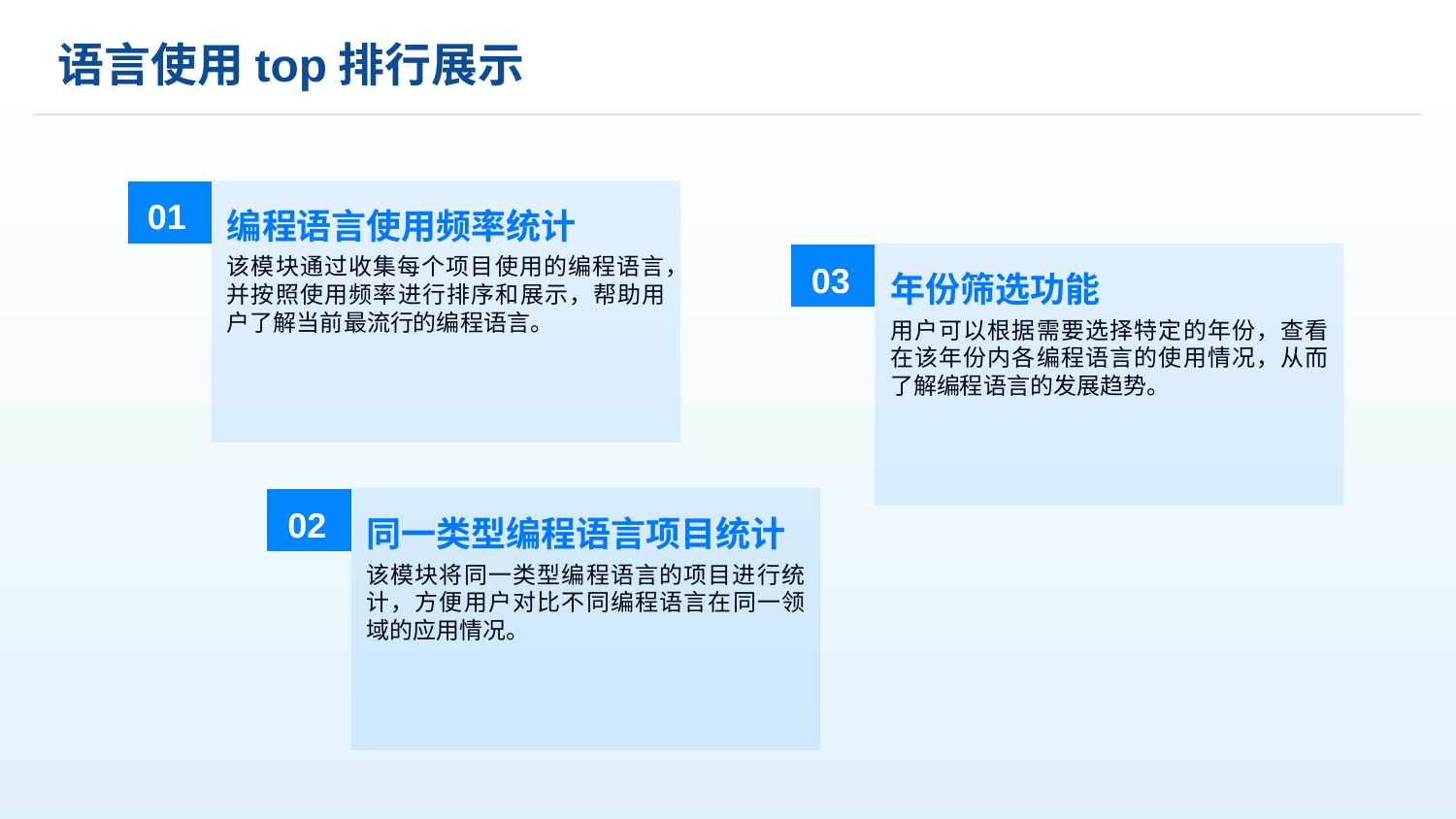

语言使用top排行展示

01

编程语言使用频率统计
该模块通过收集每个项目使用的编程语言，并按照使用频率进行排序和展示，帮助用户了解当前最流行的编程语言。
03

年份筛选功能
用户可以根据需要选择特定的年份，查看在该年份内各编程语言的使用情况，从而了解编程语言的发展趋势。
02

同一类型编程语言项目统计
该模块将同一类型编程语言的项目进行统计，方便用户对比不同编程语言在同一领域的应用情况。